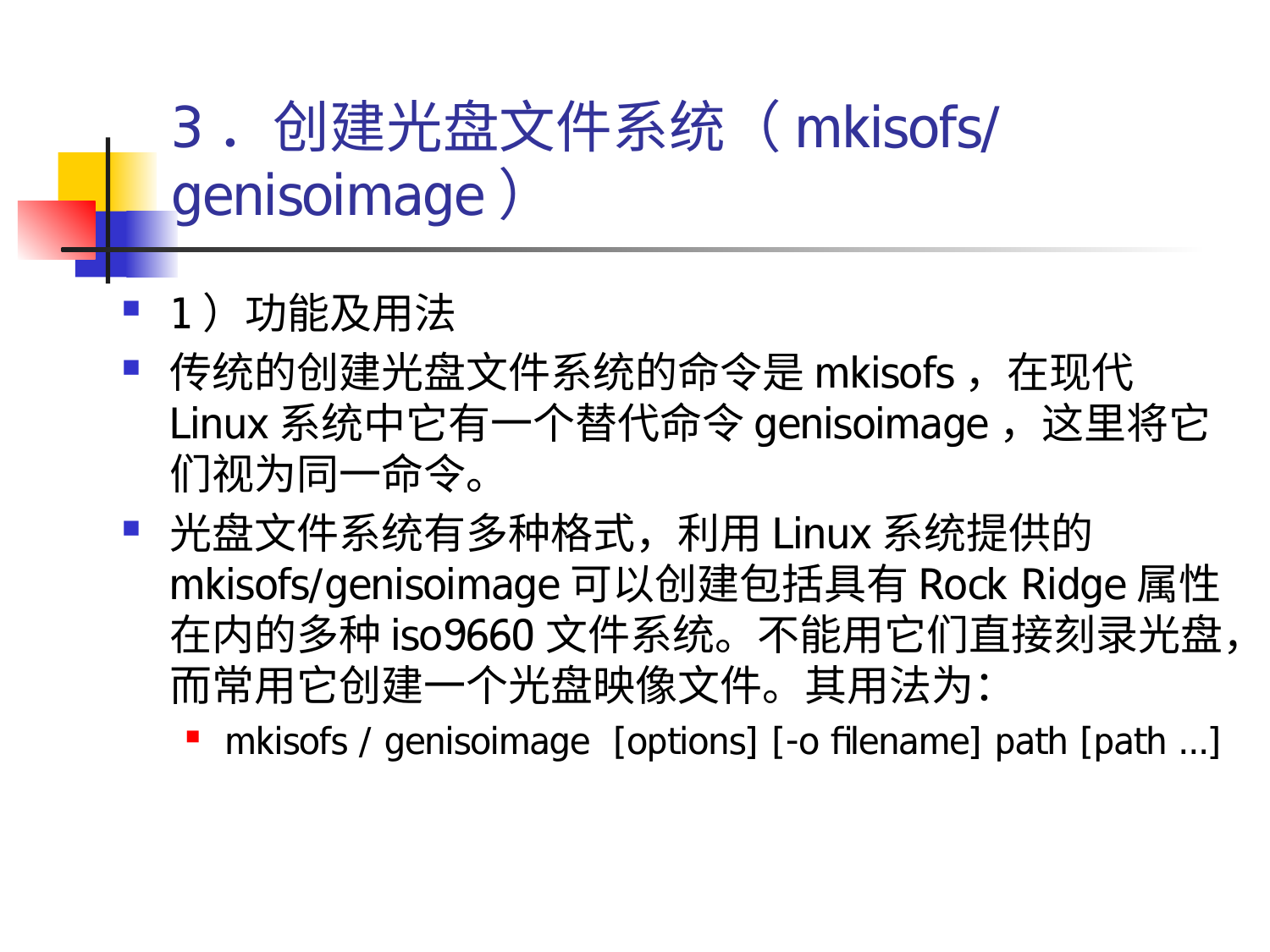

# 3．创建光盘文件系统（mkisofs/genisoimage）
1）功能及用法
传统的创建光盘文件系统的命令是mkisofs，在现代Linux系统中它有一个替代命令genisoimage，这里将它们视为同一命令。
光盘文件系统有多种格式，利用Linux系统提供的mkisofs/genisoimage可以创建包括具有Rock Ridge属性在内的多种iso9660文件系统。不能用它们直接刻录光盘，而常用它创建一个光盘映像文件。其用法为：
mkisofs / genisoimage  [options] [-o filename] path [path …]